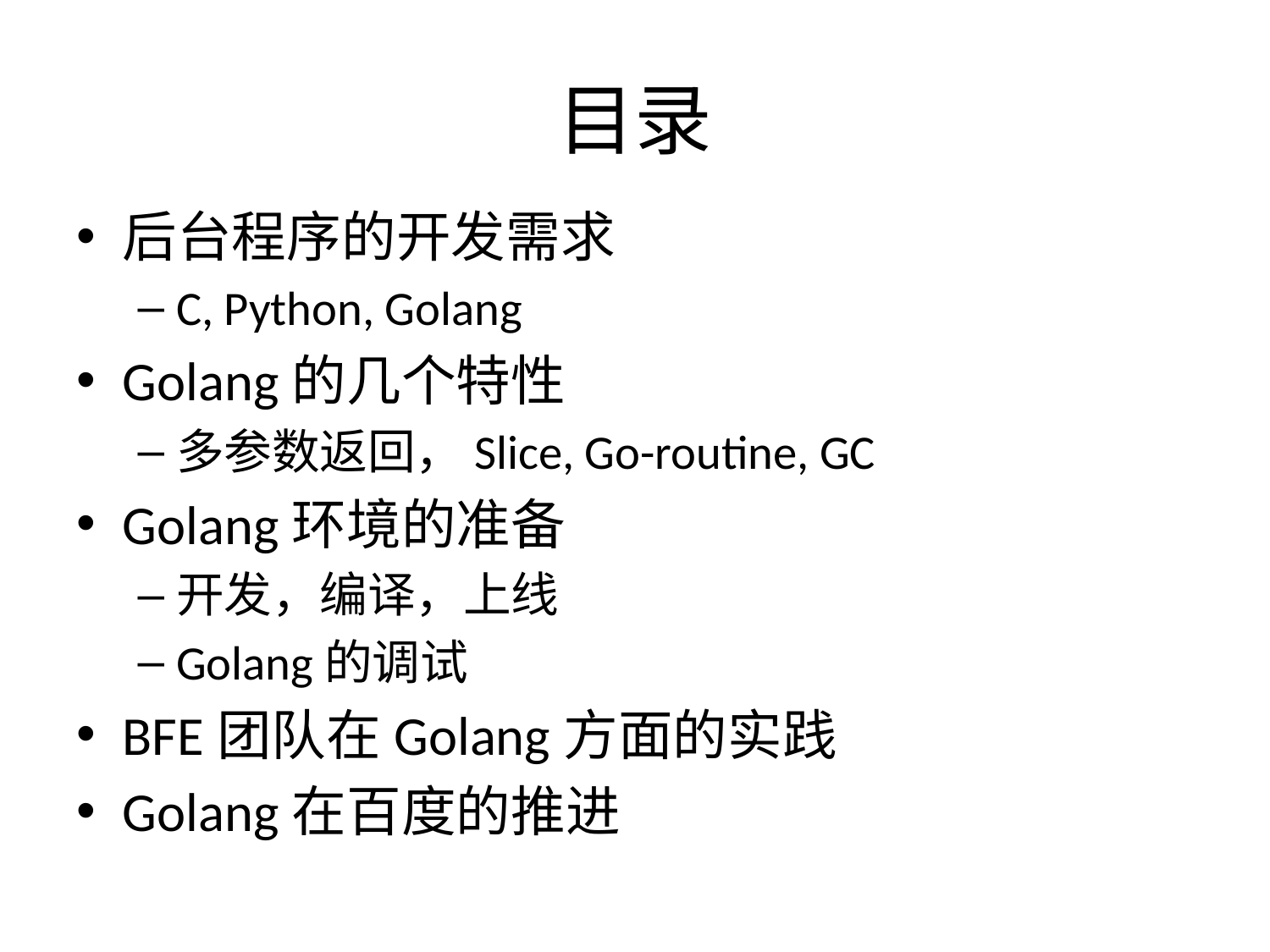

# 目录
后台程序的开发需求
C, Python, Golang
Golang的几个特性
多参数返回，Slice, Go-routine, GC
Golang环境的准备
开发，编译，上线
Golang的调试
BFE团队在Golang方面的实践
Golang在百度的推进